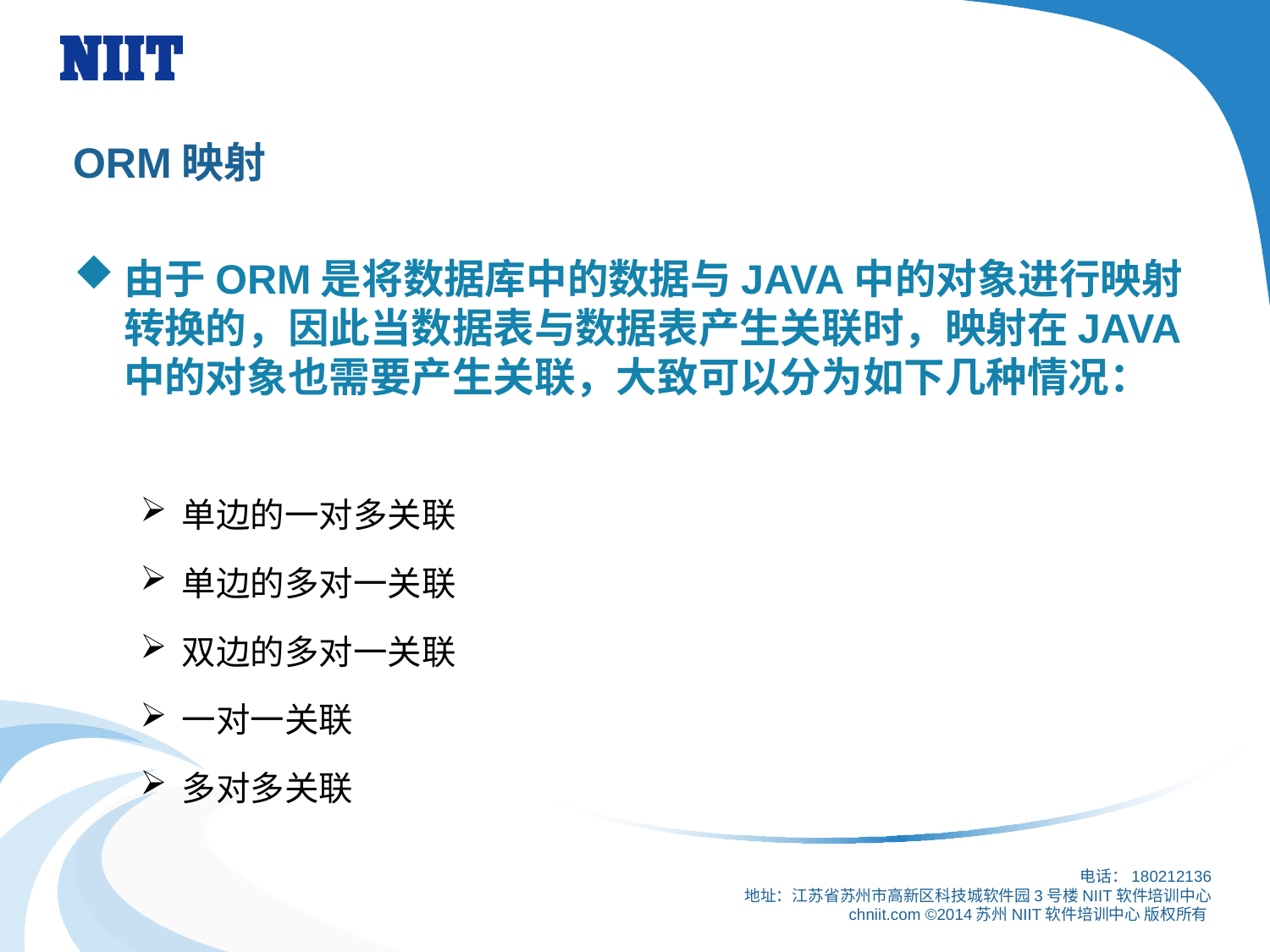

# ORM映射
由于ORM是将数据库中的数据与JAVA中的对象进行映射转换的，因此当数据表与数据表产生关联时，映射在JAVA中的对象也需要产生关联，大致可以分为如下几种情况：

单边的一对多关联
单边的多对一关联
双边的多对一关联
一对一关联
多对多关联